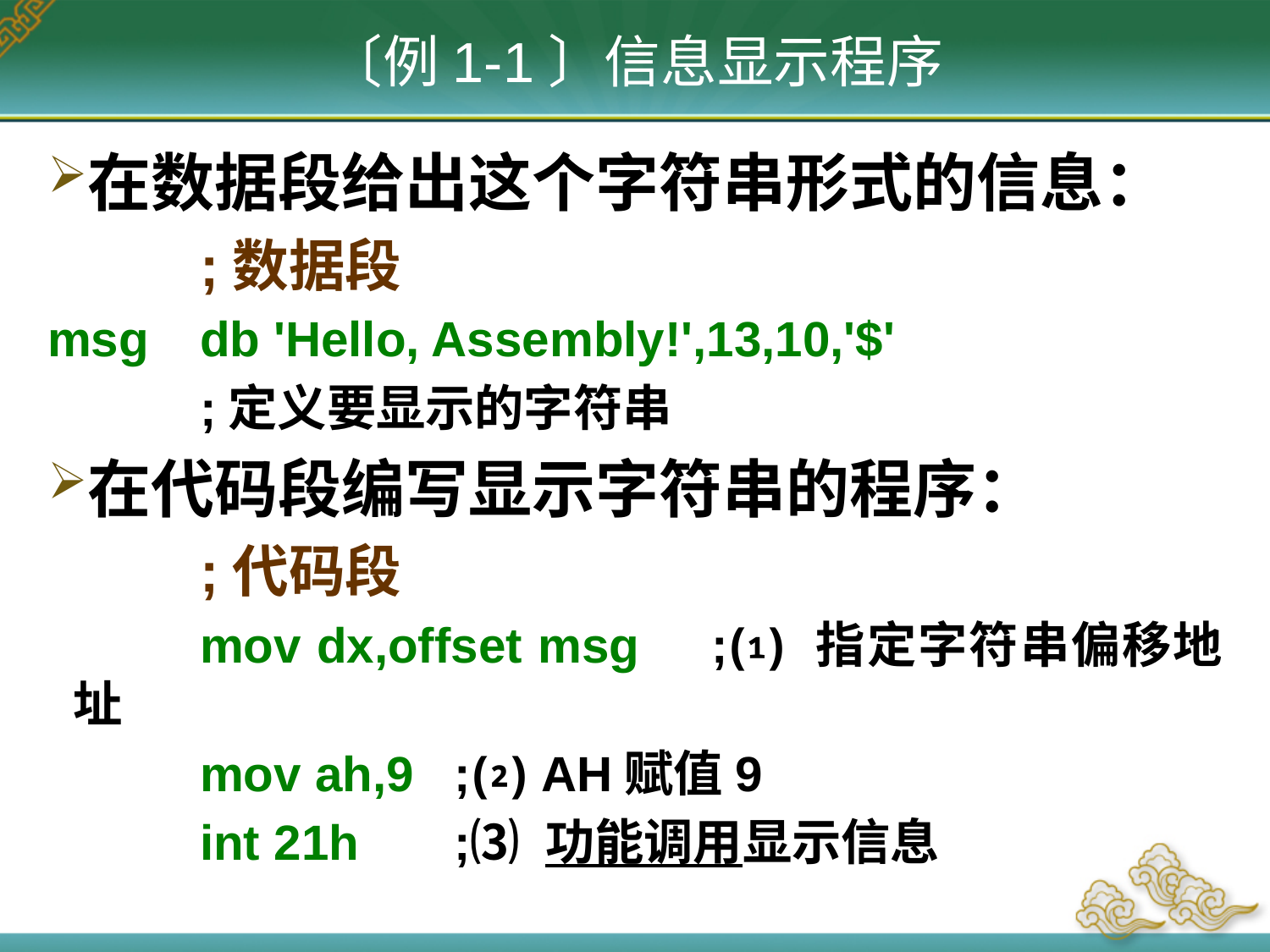

〔例1-1〕信息显示程序
在数据段给出这个字符串形式的信息：
		;数据段
msg	db 'Hello, Assembly!',13,10,'$'
		;定义要显示的字符串
在代码段编写显示字符串的程序：
		;代码段
		mov dx,offset msg	;⑴ 指定字符串偏移地址
		mov ah,9	;⑵ AH赋值9
		int 21h	;⑶ 功能调用显示信息